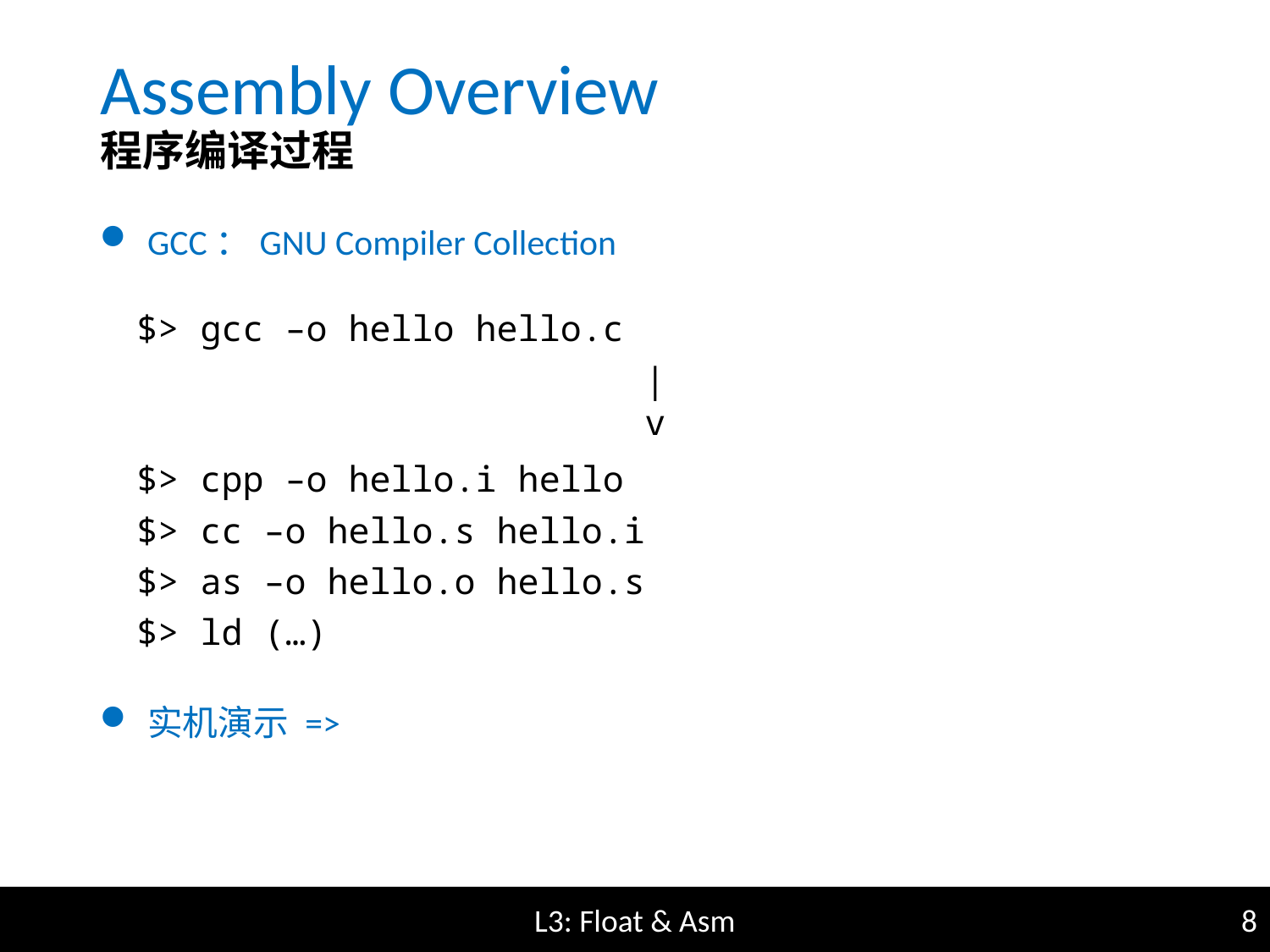

Assembly Overview
程序编译过程
GCC：GNU Compiler Collection

$> gcc –o hello hello.c
				|
				v
$> cpp –o hello.i hello
$> cc –o hello.s hello.i
$> as –o hello.o hello.s
$> ld (…)
实机演示 =>

L3: Float & Asm
8